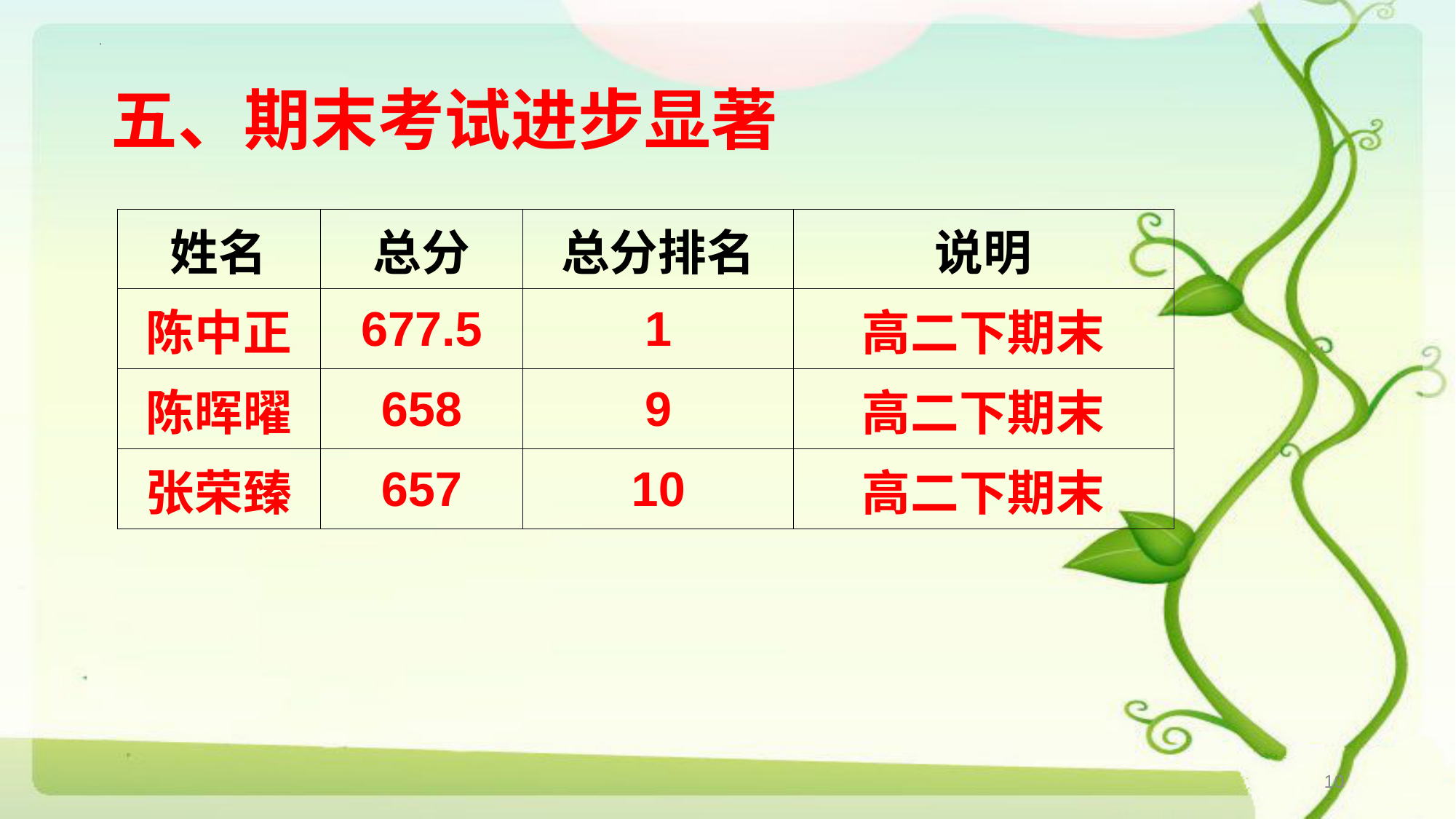

# 五、期末考试进步显著
| 姓名 | 总分 | 总分排名 | 说明 |
| --- | --- | --- | --- |
| 陈中正 | 677.5 | 1 | 高二下期末 |
| 陈晖曜 | 658 | 9 | 高二下期末 |
| 张荣臻 | 657 | 10 | 高二下期末 |
10